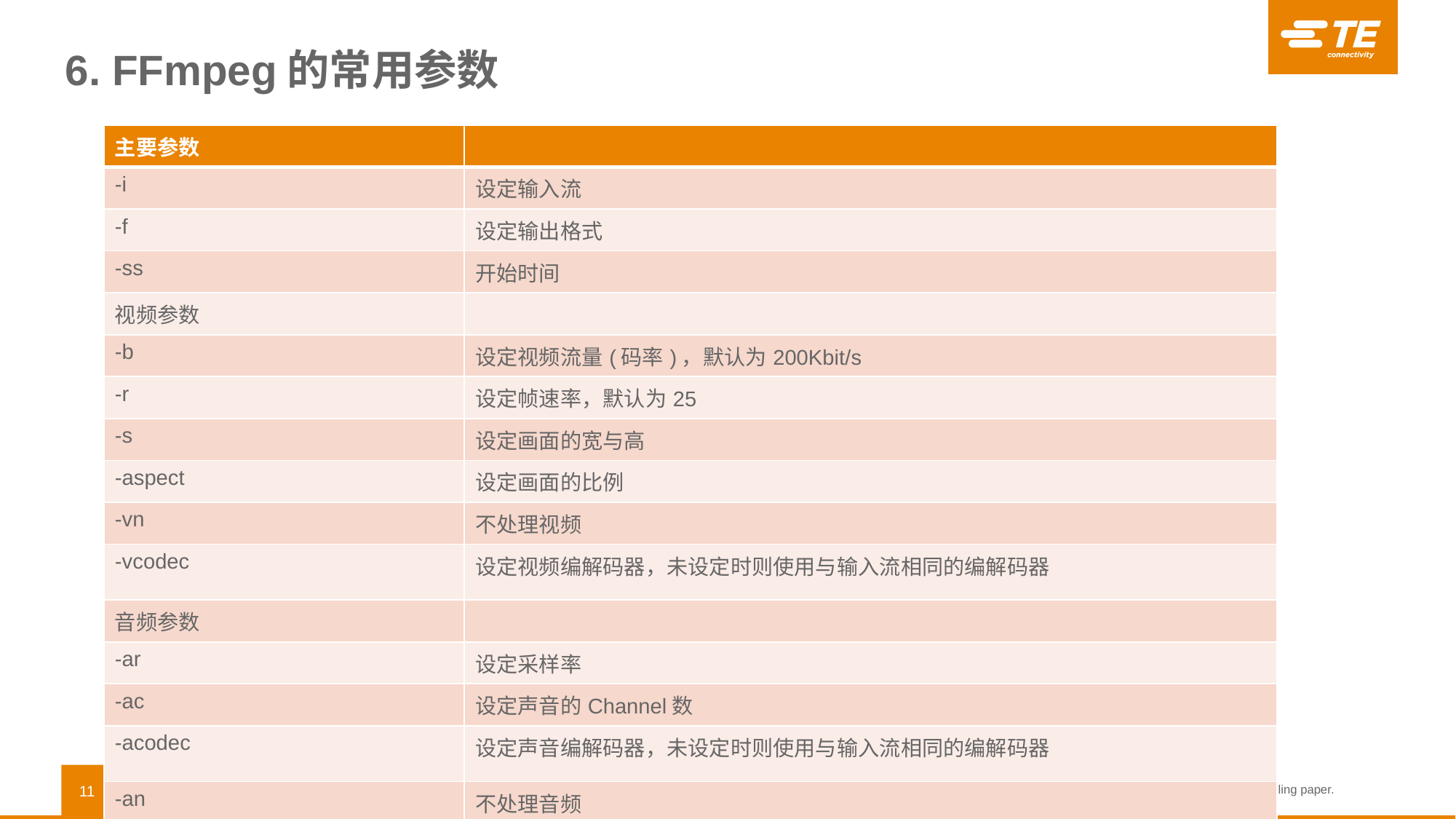

# 6. FFmpeg的常用参数
| 主要参数 |  |
| --- | --- |
| -i | 设定输入流 |
| -f | 设定输出格式 |
| -ss | 开始时间 |
| 视频参数 |  |
| -b | 设定视频流量(码率)，默认为200Kbit/s |
| -r | 设定帧速率，默认为25 |
| -s | 设定画面的宽与高 |
| -aspect | 设定画面的比例 |
| -vn | 不处理视频 |
| -vcodec | 设定视频编解码器，未设定时则使用与输入流相同的编解码器 |
| 音频参数 |  |
| -ar | 设定采样率 |
| -ac | 设定声音的Channel数 |
| -acodec | 设定声音编解码器，未设定时则使用与输入流相同的编解码器 |
| -an | 不处理音频 |
11